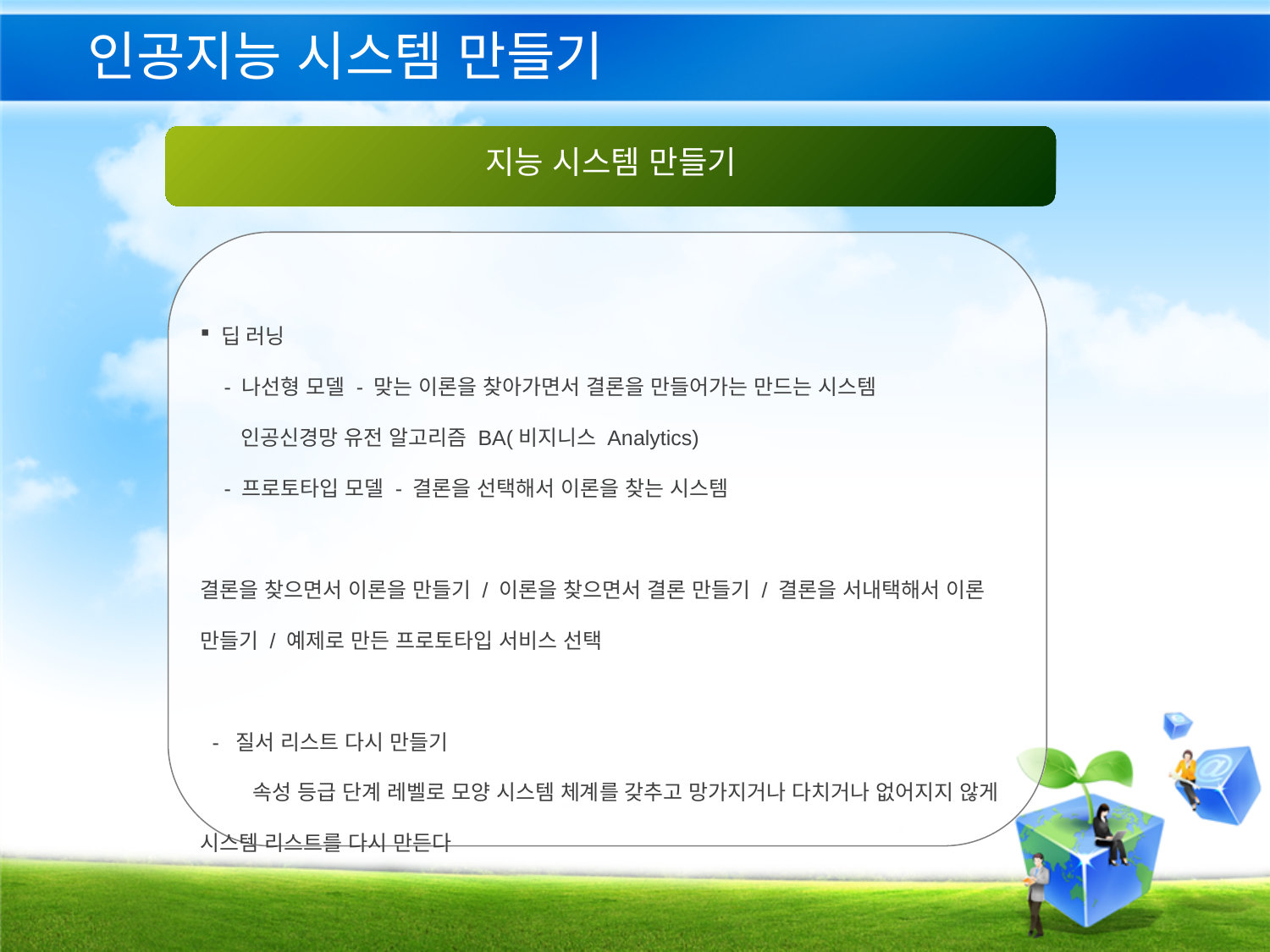

# 인공지능 시스템 만들기

지능 시스템 만들기

 딥 러닝
    - 나선형 모델 - 맞는 이론을 찾아가면서 결론을 만들어가는 만드는 시스템
      인공신경망 유전 알고리즘 BA(비지니스 Analytics)
    - 프로토타입 모델 - 결론을 선택해서 이론을 찾는 시스템

결론을 찾으면서 이론을 만들기 / 이론을 찾으면서 결론 만들기 / 결론을 서내택해서 이론 만들기 / 예제로 만든 프로토타입 서비스 선택

  -  질서 리스트 다시 만들기
        속성 등급 단계 레벨로 모양 시스템 체계를 갖추고 망가지거나 다치거나 없어지지 않게 시스템 리스트를 다시 만든다